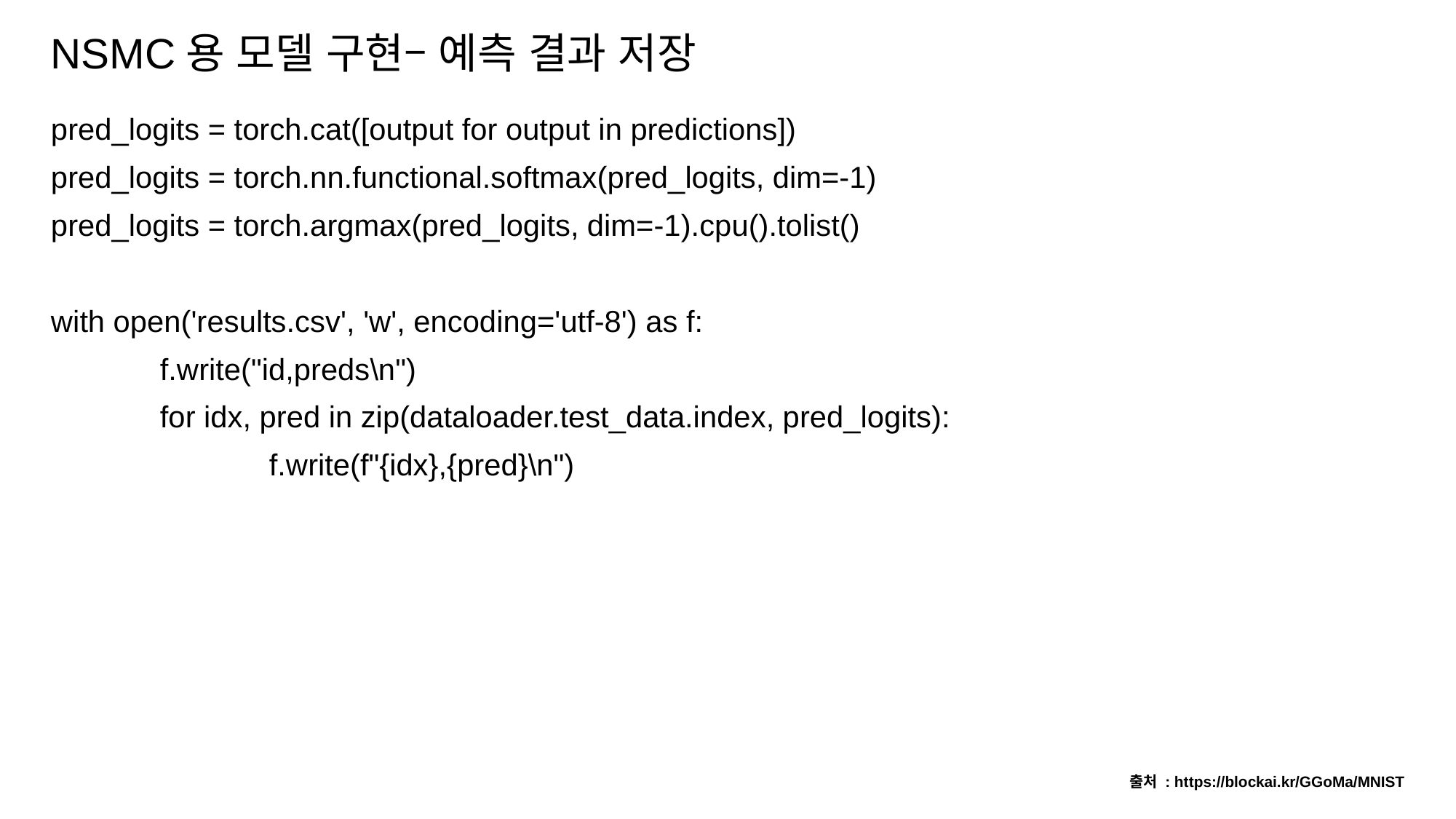

# NSMC용 모델 구현– 예측 결과 저장
pred_logits = torch.cat([output for output in predictions])
pred_logits = torch.nn.functional.softmax(pred_logits, dim=-1)
pred_logits = torch.argmax(pred_logits, dim=-1).cpu().tolist()

with open('results.csv', 'w', encoding='utf-8') as f:
	f.write("id,preds\n")
	for idx, pred in zip(dataloader.test_data.index, pred_logits):
		f.write(f"{idx},{pred}\n")
출처 : https://blockai.kr/GGoMa/MNIST